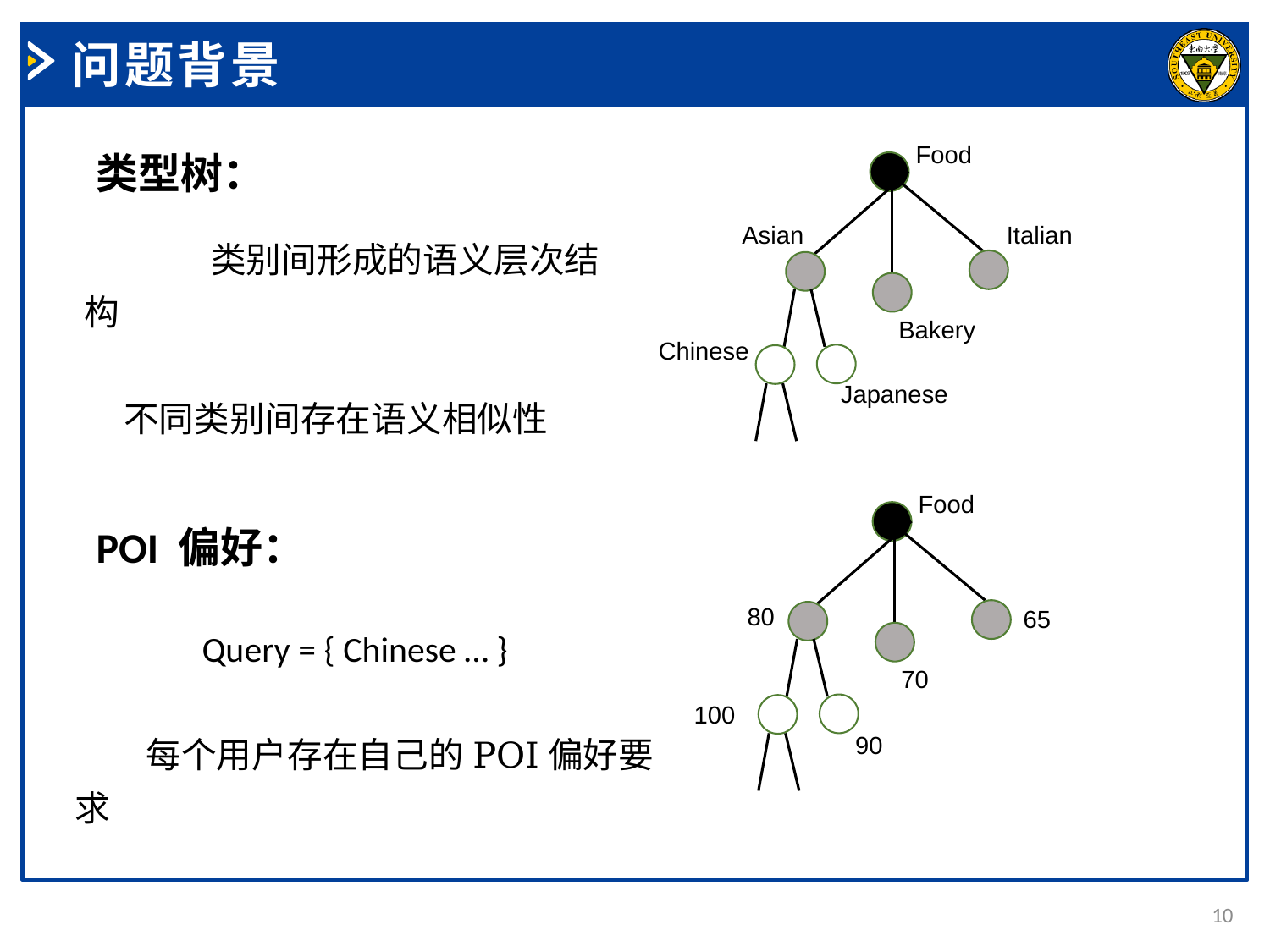

问题背景
Food
类型树：

Italian
Asian
	类别间形成的语义层次结构

    不同类别间存在语义相似性

Bakery
Chinese

Japanese
Food

POI 偏好：

80
65

	Query = { Chinese … }

        每个用户存在自己的POI偏好要求

70
100

90
10